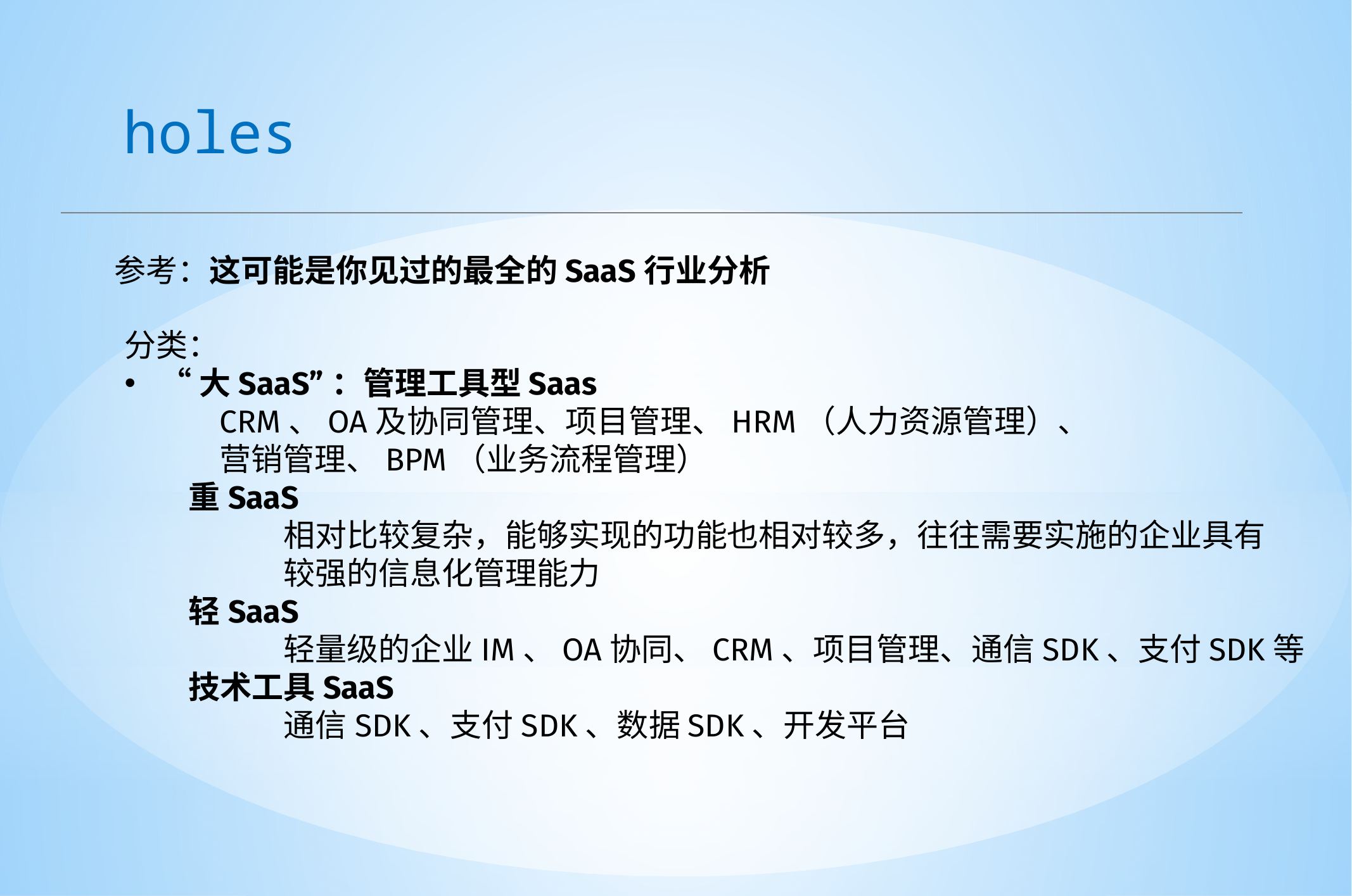

holes
参考：这可能是你见过的最全的SaaS行业分析
分类：
“大SaaS”：管理工具型Saas
	CRM、OA及协同管理、项目管理、HRM（人力资源管理）、
	营销管理、BPM（业务流程管理）
重SaaS
	相对比较复杂，能够实现的功能也相对较多，往往需要实施的企业具有
	较强的信息化管理能力
轻SaaS
	轻量级的企业IM、OA协同、CRM、项目管理、通信SDK、支付SDK等
技术工具SaaS
	通信SDK、支付SDK、数据SDK、开发平台